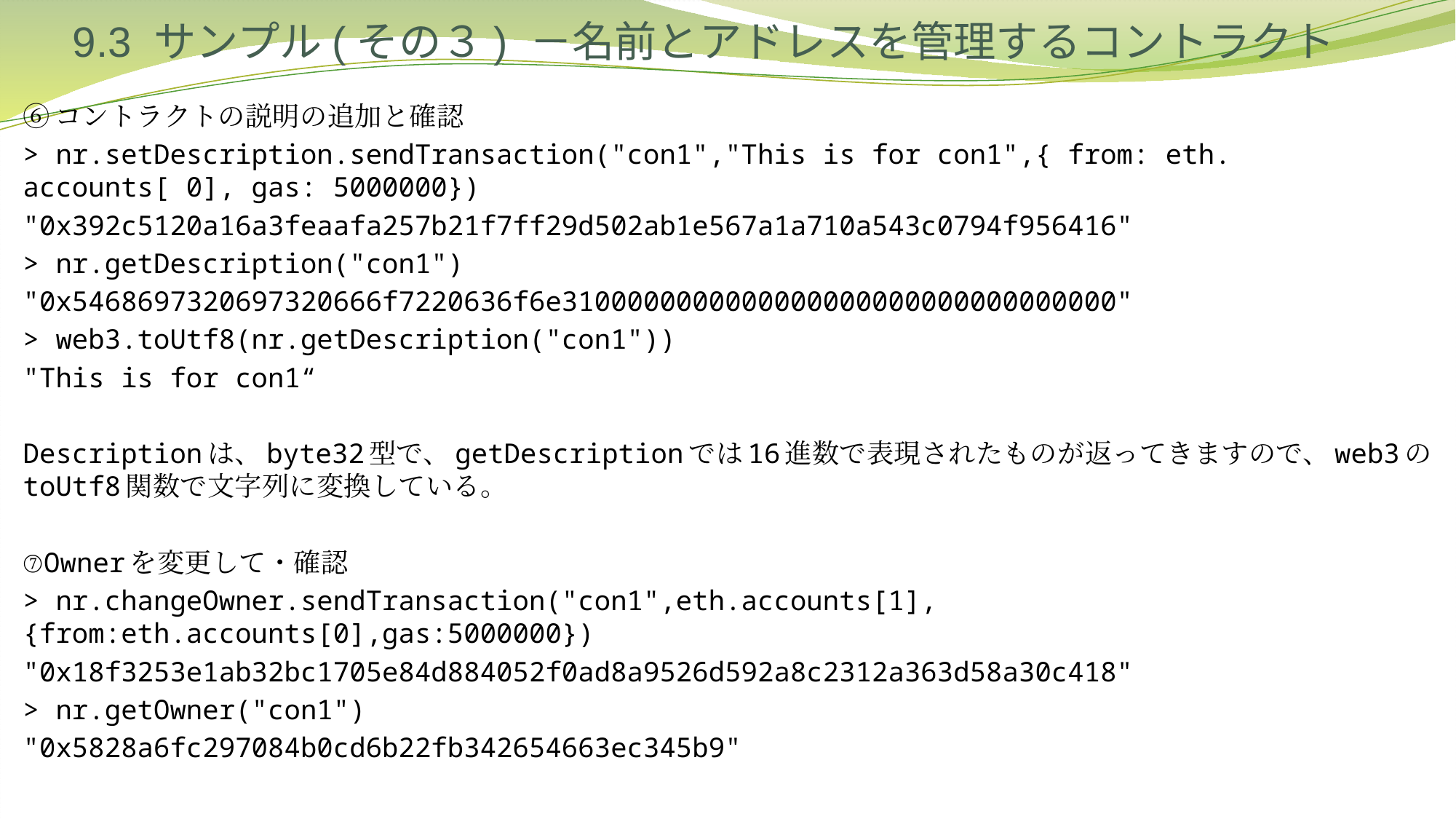

# 9.3 サンプル(その３) －名前とアドレスを管理するコントラクト

⑥コントラクトの説明の追加と確認
> nr.setDescription.sendTransaction("con1","This is for con1",{ from: eth. accounts[ 0], gas: 5000000})
"0x392c5120a16a3feaafa257b21f7ff29d502ab1e567a1a710a543c0794f956416"
> nr.getDescription("con1")
"0x5468697320697320666f7220636f6e3100000000000000000000000000000000"
> web3.toUtf8(nr.getDescription("con1"))
"This is for con1“

Descriptionは、byte32型で、getDescriptionでは16進数で表現されたものが返ってきますので、web3のtoUtf8関数で文字列に変換している。

⑦Ownerを変更して・確認
> nr.changeOwner.sendTransaction("con1",eth.accounts[1],{from:eth.accounts[0],gas:5000000})
"0x18f3253e1ab32bc1705e84d884052f0ad8a9526d592a8c2312a363d58a30c418"
> nr.getOwner("con1")
"0x5828a6fc297084b0cd6b22fb342654663ec345b9"